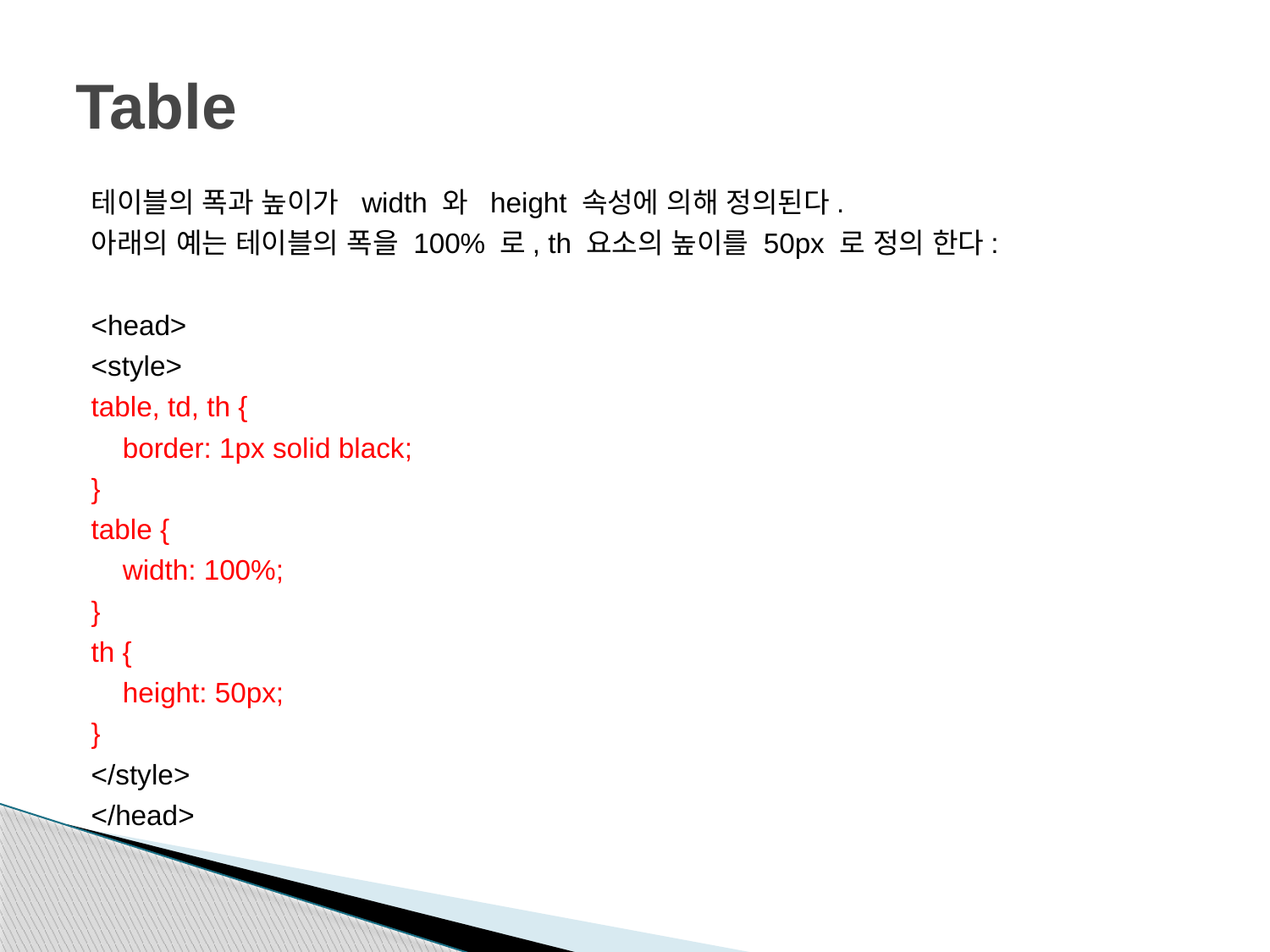

# Table
테이블의 폭과 높이가  width 와  height 속성에 의해 정의된다.
아래의 예는 테이블의 폭을 100% 로, th 요소의 높이를 50px 로 정의 한다:

<head>
<style>
table, td, th {
    border: 1px solid black;
}
table {
    width: 100%;
}
th {
    height: 50px;
}
</style>
</head>